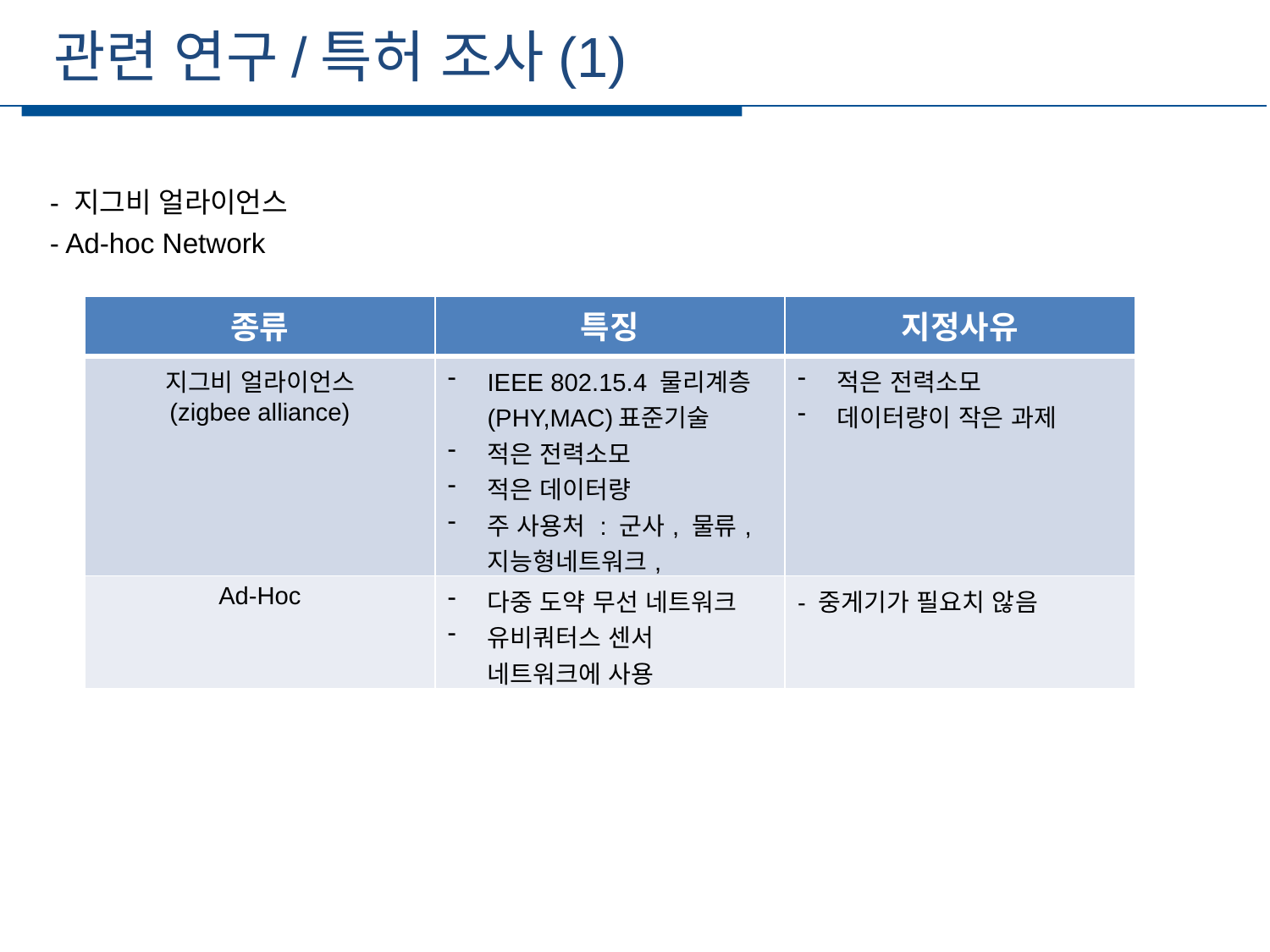

관련 연구/특허 조사(1)
세부일정

  - 지그비 얼라이언스
  - Ad-hoc Network

| 종류 | 특징 | 지정사유 |
| --- | --- | --- |
| 지그비 얼라이언스 (zigbee alliance) | IEEE 802.15.4 물리계층(PHY,MAC)표준기술 적은 전력소모 적은 데이터량 주 사용처 : 군사, 물류, 지능형네트워크, 건물관리등 | 적은 전력소모 데이터량이 작은 과제 |
| Ad-Hoc | 다중 도약 무선 네트워크 유비쿼터스 센서 네트워크에 사용 | - 중게기가 필요치 않음 |